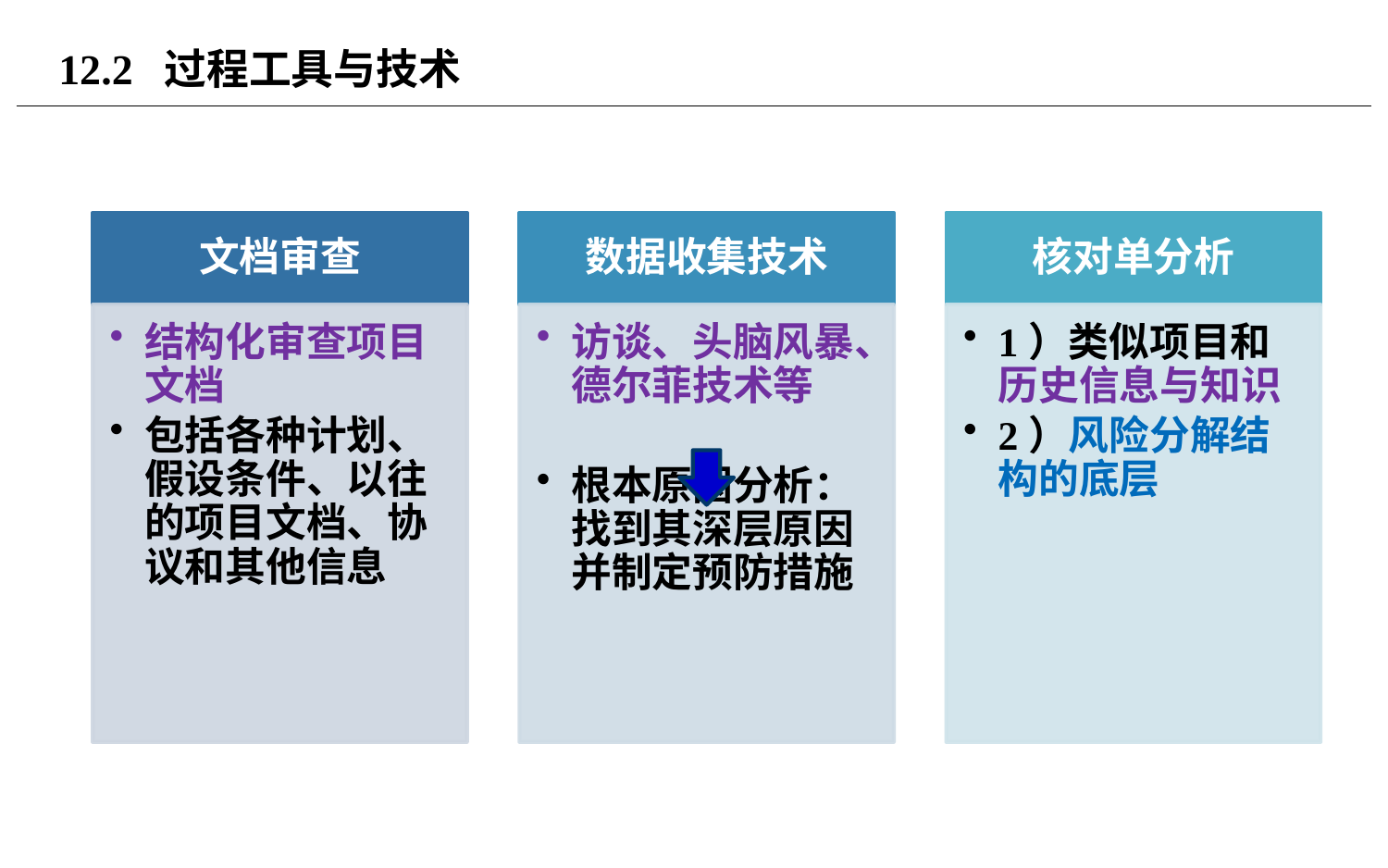

# 12.2  过程工具与技术

文档审查
结构化审查项目文档
包括各种计划、假设条件、以往的项目文档、协议和其他信息
数据收集技术
访谈、头脑风暴、德尔菲技术等

根本原因分析：找到其深层原因并制定预防措施
核对单分析
1）类似项目和历史信息与知识
2）风险分解结构的底层